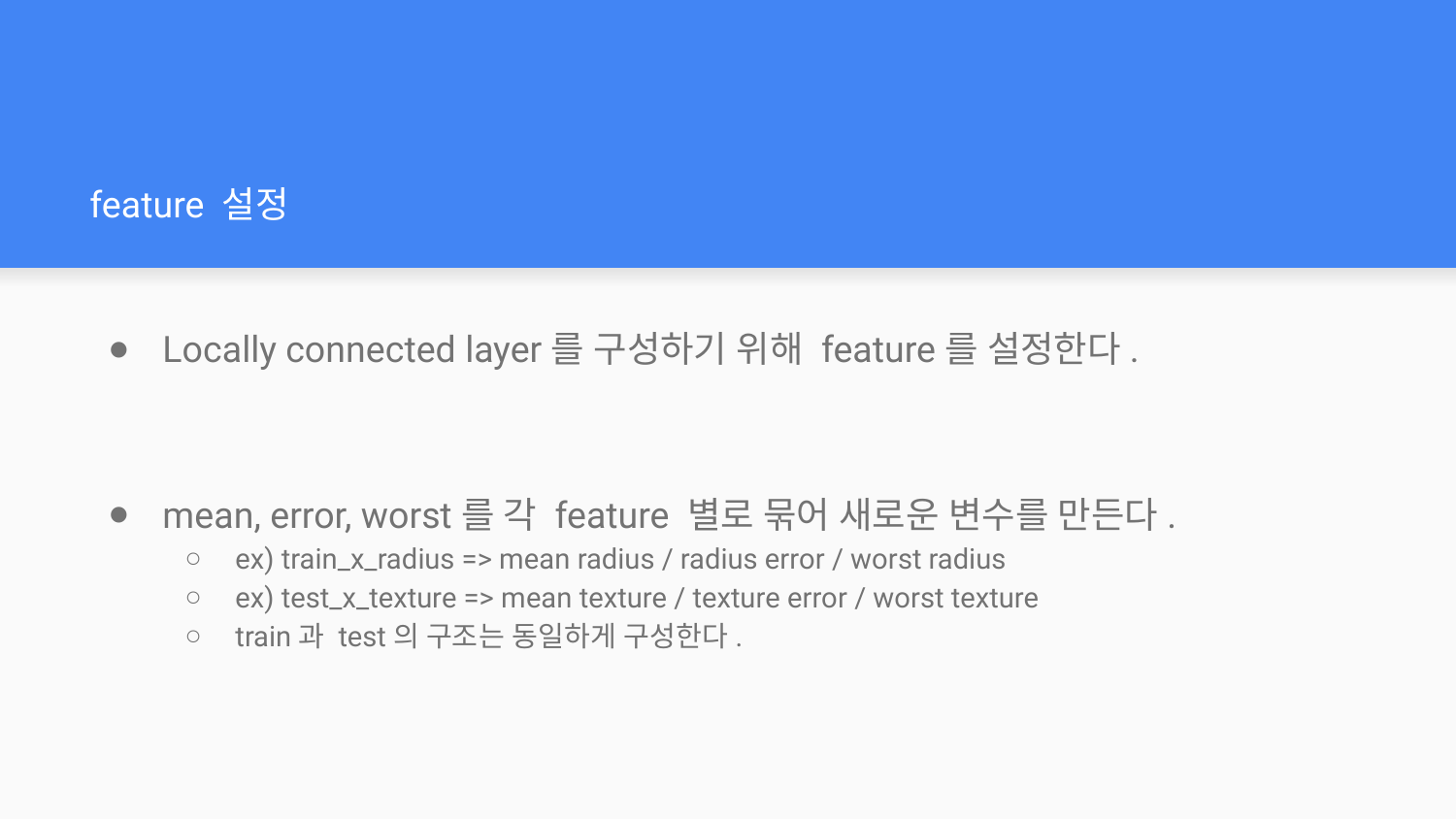

# feature 설정
Locally connected layer를 구성하기 위해 feature를 설정한다.

mean, error, worst를 각 feature 별로 묶어 새로운 변수를 만든다.
ex) train_x_radius => mean radius / radius error / worst radius
ex) test_x_texture => mean texture / texture error / worst texture
train과 test의 구조는 동일하게 구성한다.